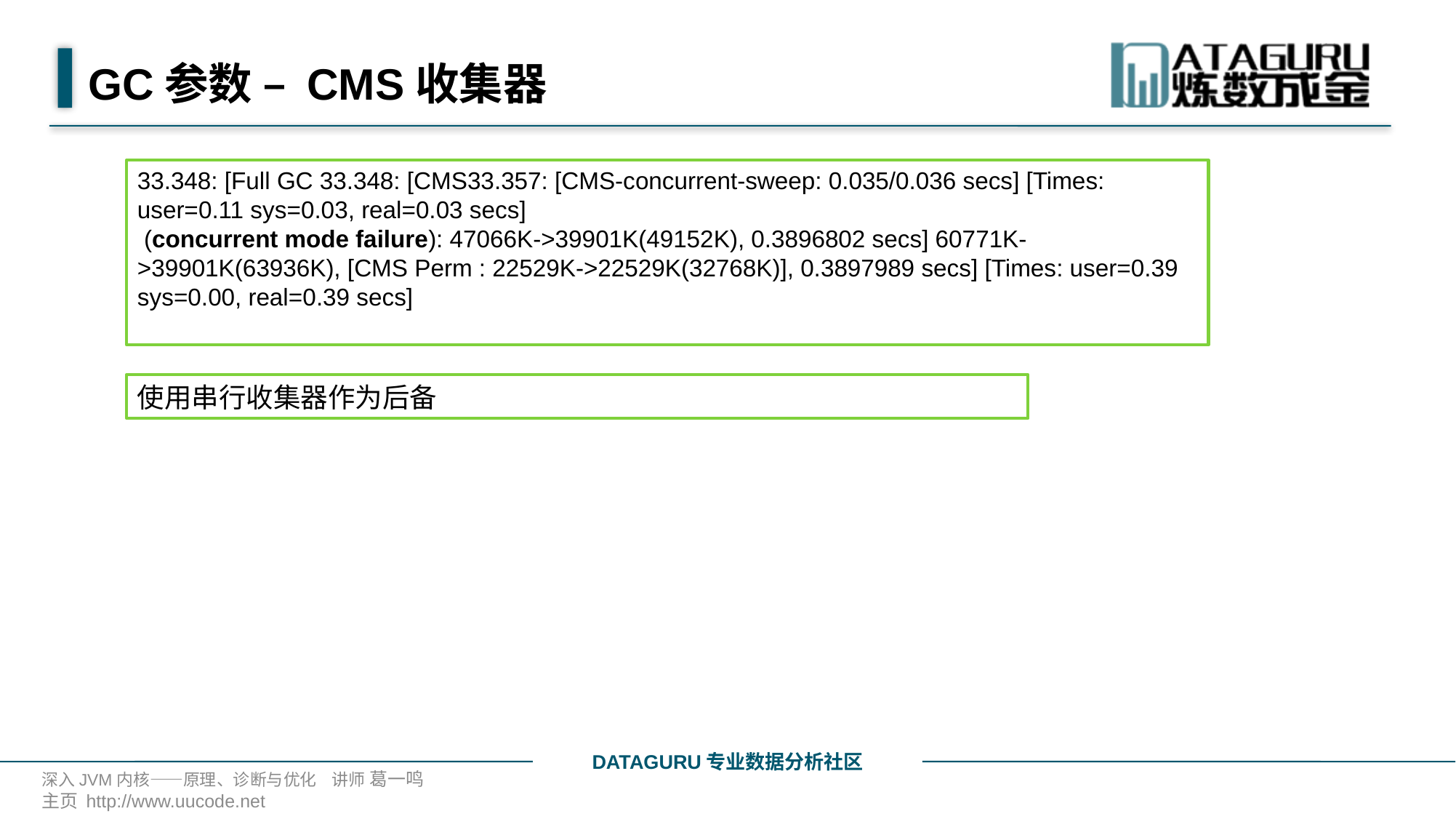

# GC参数 – CMS收集器
33.348: [Full GC 33.348: [CMS33.357: [CMS-concurrent-sweep: 0.035/0.036 secs] [Times: user=0.11 sys=0.03, real=0.03 secs]
 (concurrent mode failure): 47066K->39901K(49152K), 0.3896802 secs] 60771K->39901K(63936K), [CMS Perm : 22529K->22529K(32768K)], 0.3897989 secs] [Times: user=0.39 sys=0.00, real=0.39 secs]

使用串行收集器作为后备